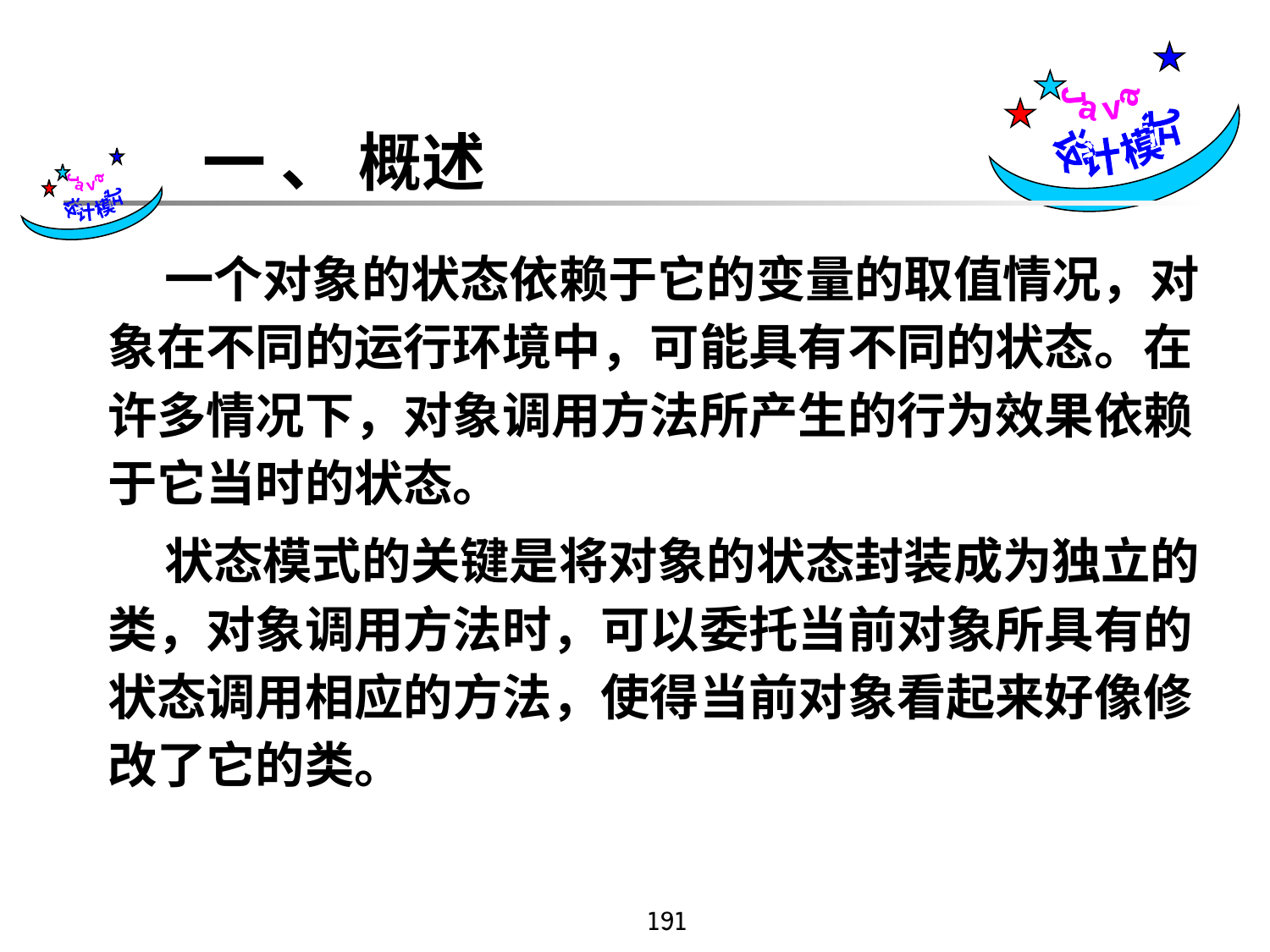

Java
设计模式

一 、 概述

  Java
设计模式

    一个对象的状态依赖于它的变量的取值情况，对象在不同的运行环境中，可能具有不同的状态。在许多情况下，对象调用方法所产生的行为效果依赖于它当时的状态。
    状态模式的关键是将对象的状态封装成为独立的类，对象调用方法时，可以委托当前对象所具有的状态调用相应的方法，使得当前对象看起来好像修改了它的类。

191